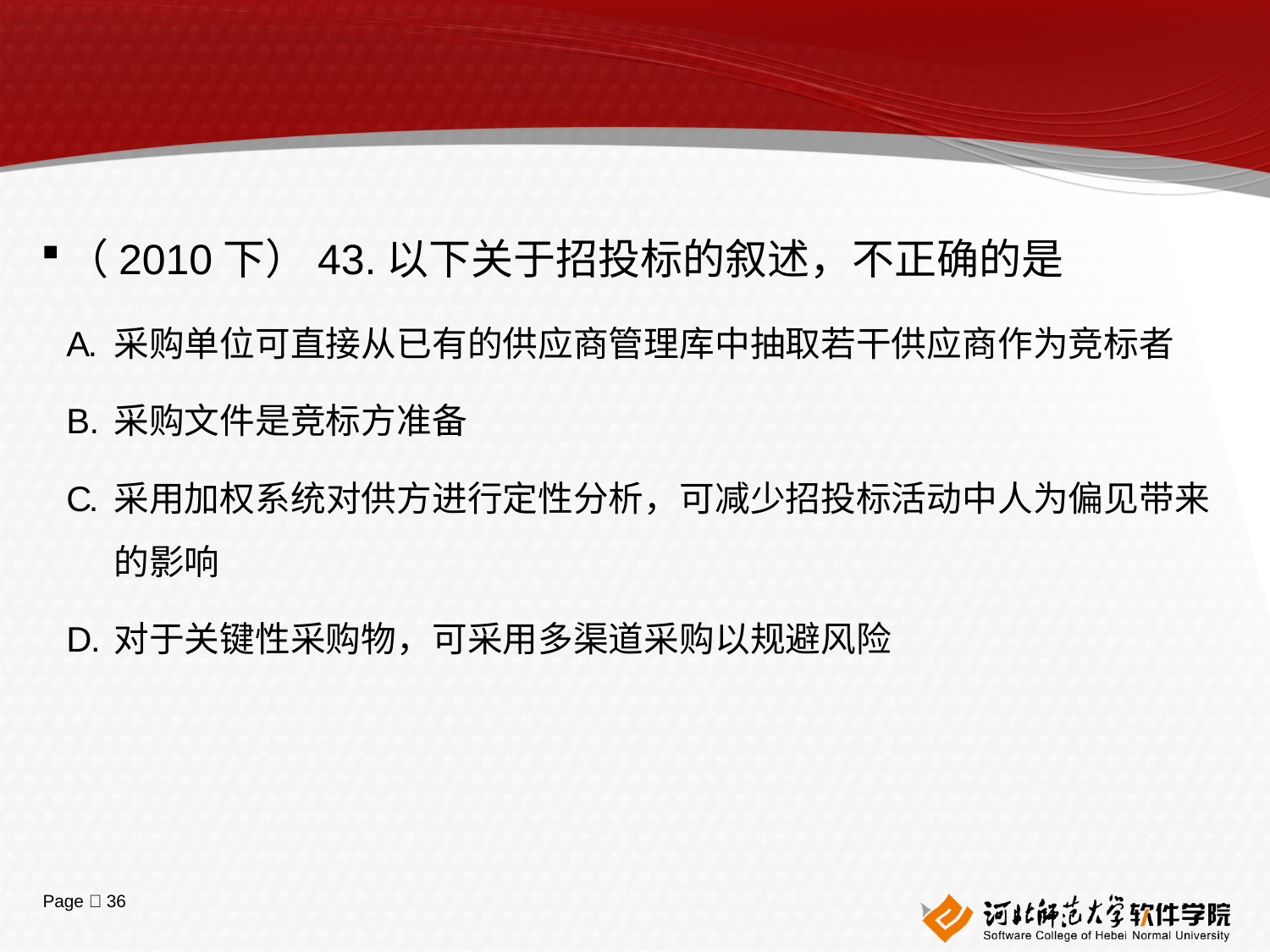

#
（2010下）43.以下关于招投标的叙述，不正确的是
采购单位可直接从已有的供应商管理库中抽取若干供应商作为竞标者
采购文件是竞标方准备
采用加权系统对供方进行定性分析，可减少招投标活动中人为偏见带来的影响
对于关键性采购物，可采用多渠道采购以规避风险